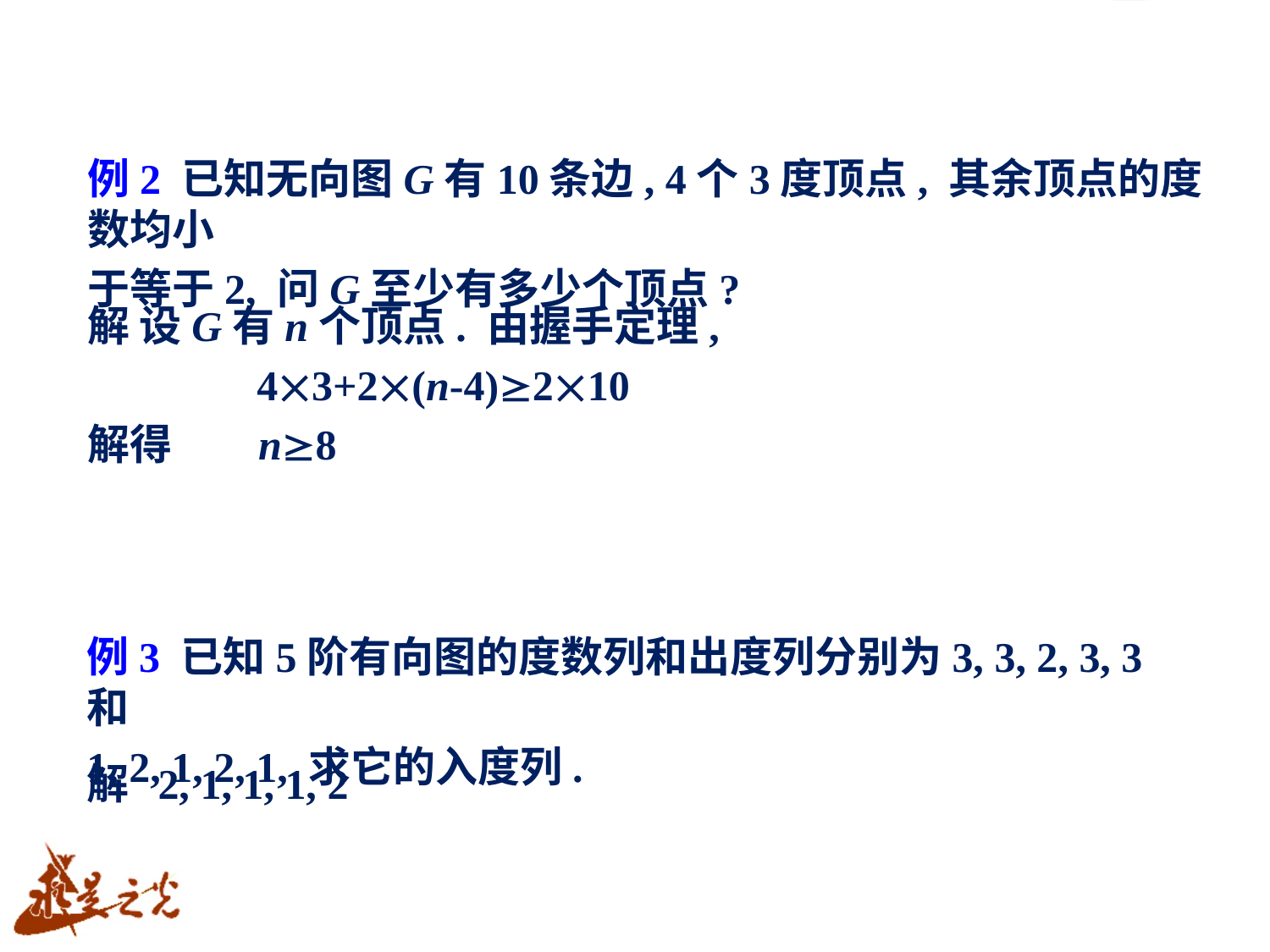

例2 已知无向图G有10条边, 4个3度顶点, 其余顶点的度数均小
于等于2, 问G至少有多少个顶点?
解 设G有n个顶点. 由握手定理,
                4×3+2×(n-4)≥2×10
解得        n≥8
例3 已知5阶有向图的度数列和出度列分别为3, 3, 2, 3, 3和
1, 2, 1, 2, 1, 求它的入度列.
解  2, 1, 1, 1, 2
13